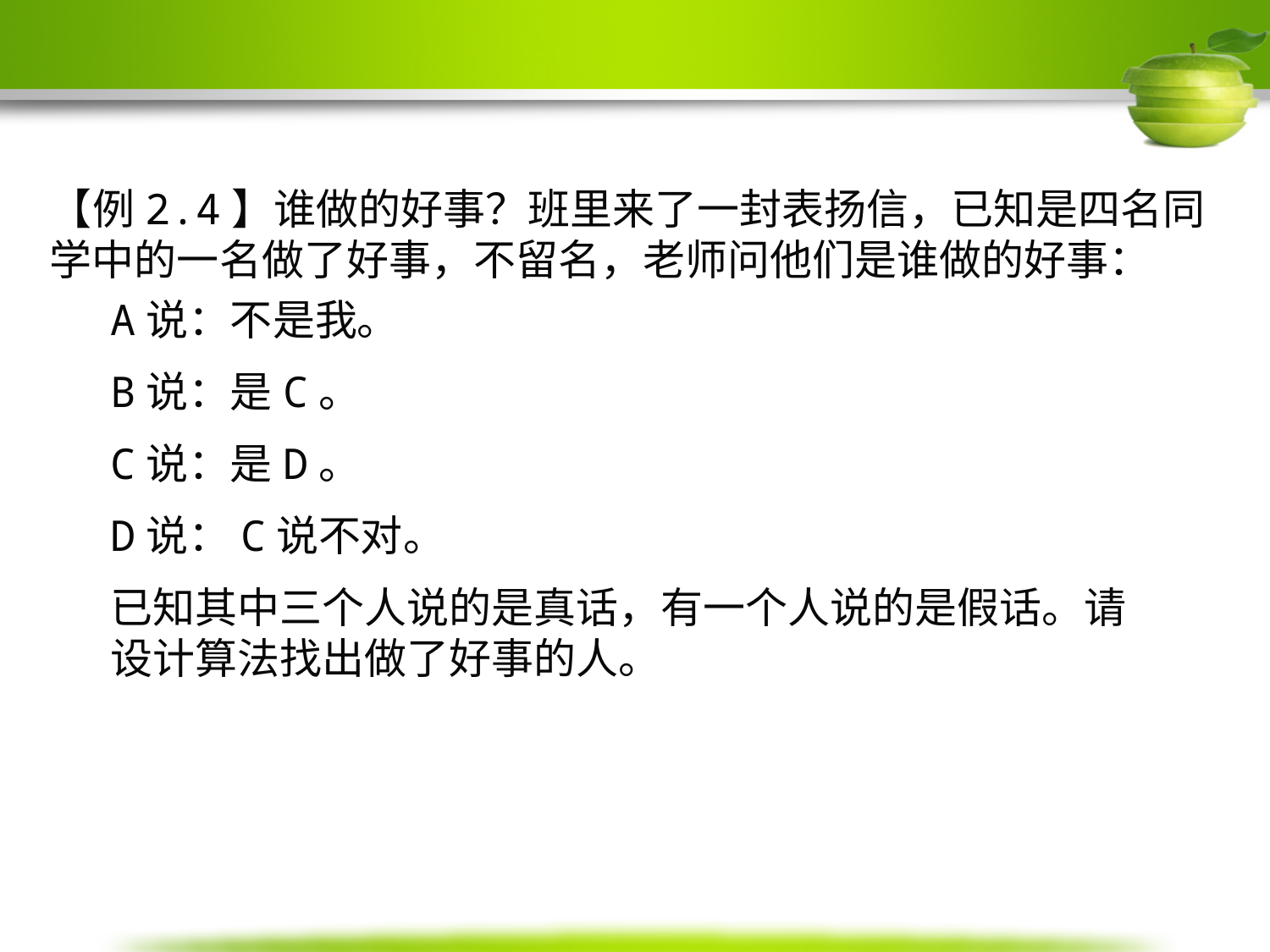

【例2.4】谁做的好事？班里来了一封表扬信，已知是四名同学中的一名做了好事，不留名，老师问他们是谁做的好事：
A说：不是我。
B说：是C。
C说：是D。
D说：C说不对。
已知其中三个人说的是真话，有一个人说的是假话。请设计算法找出做了好事的人。